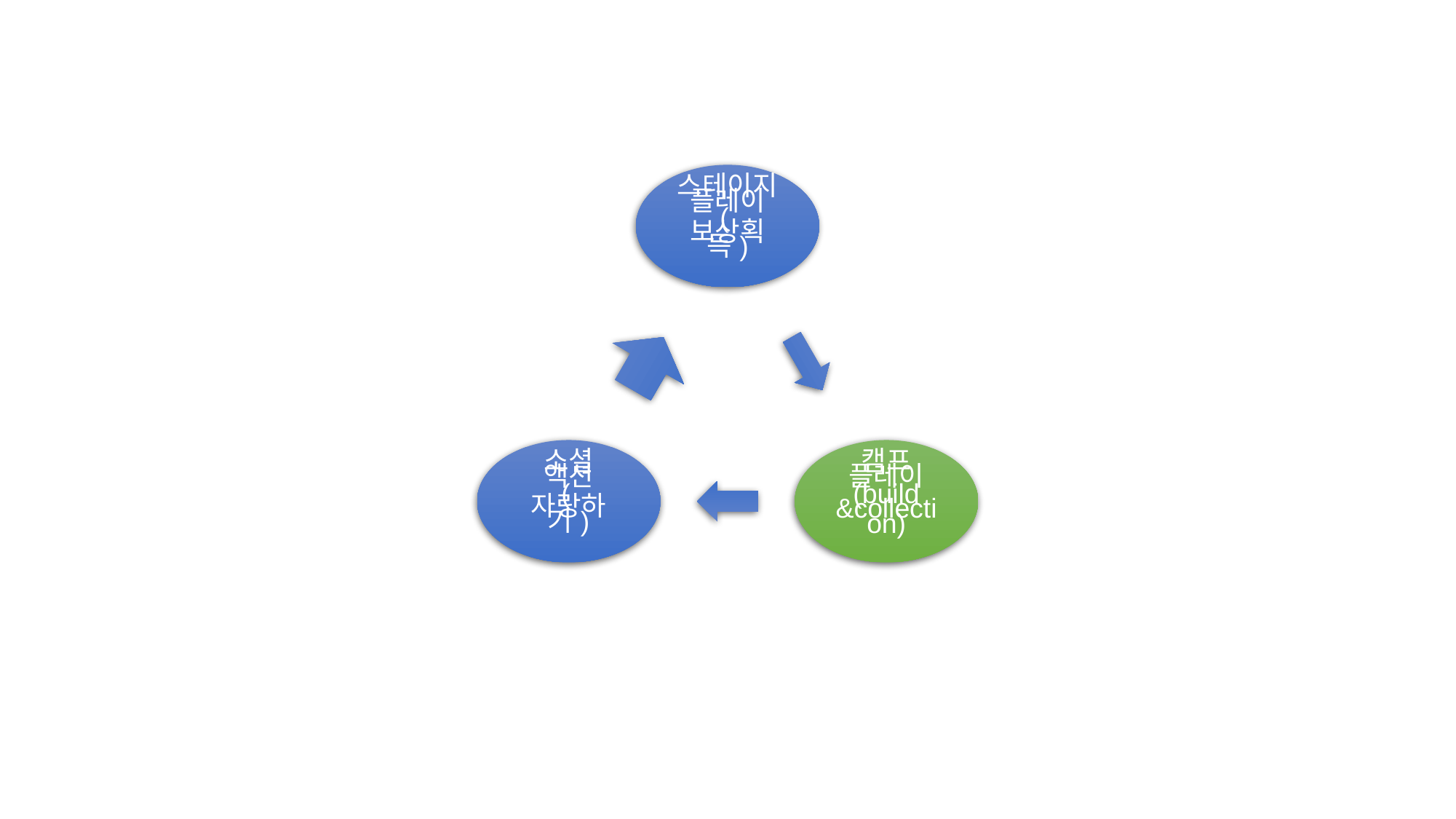

스테이지
플레이
(보상획득)
캠프
플레이
(build
&collection)
소셜
액션
(자랑하기)